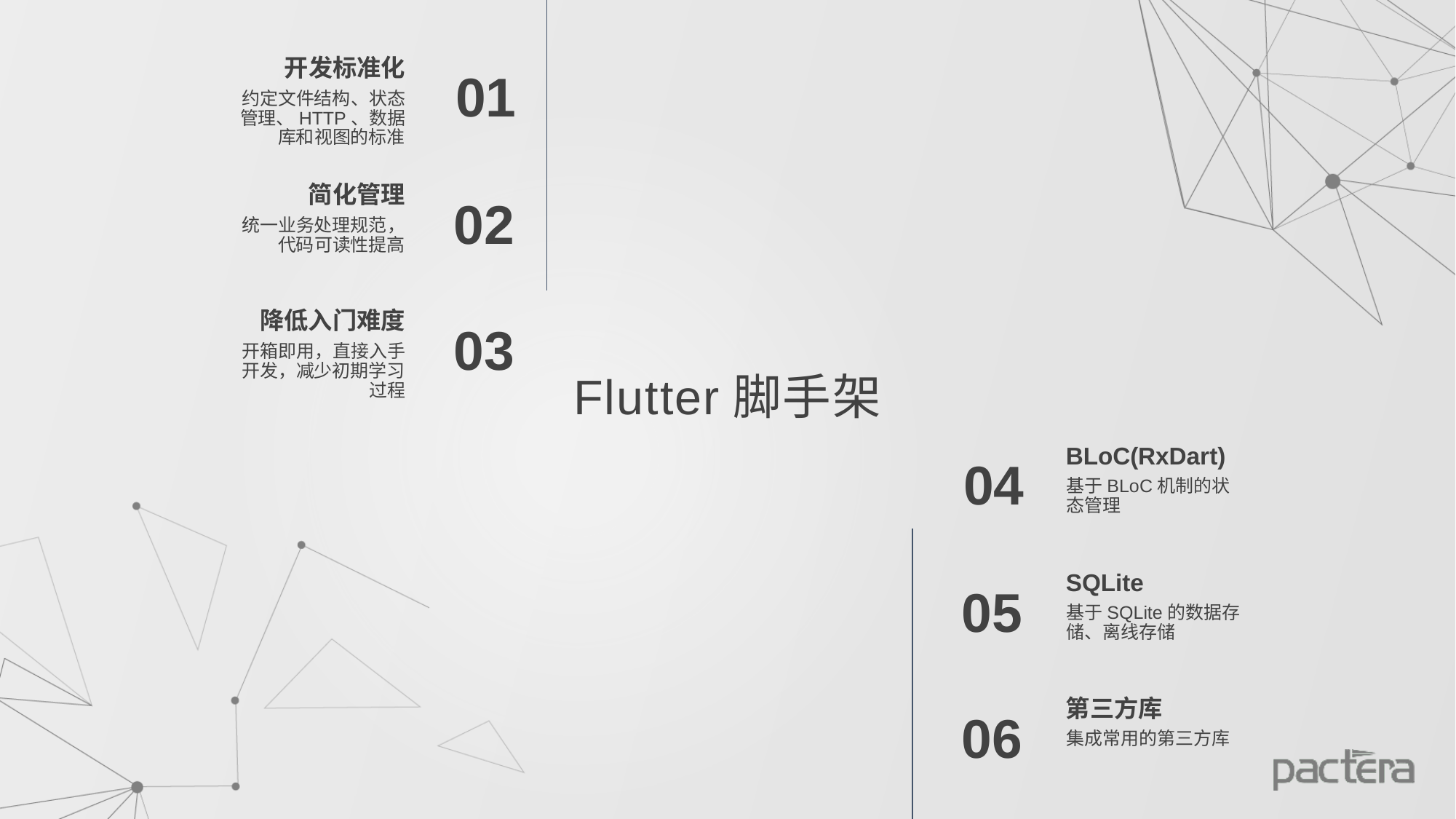

开发标准化
01
约定文件结构、状态管理、HTTP、数据库和视图的标准
简化管理
02
统一业务处理规范，代码可读性提高
降低入门难度
03
开箱即用，直接入手开发，减少初期学习过程
# Flutter脚手架
BLoC(RxDart)
04
基于BLoC机制的状态管理
SQLite
05
基于SQLite的数据存储、离线存储
第三方库
06
集成常用的第三方库